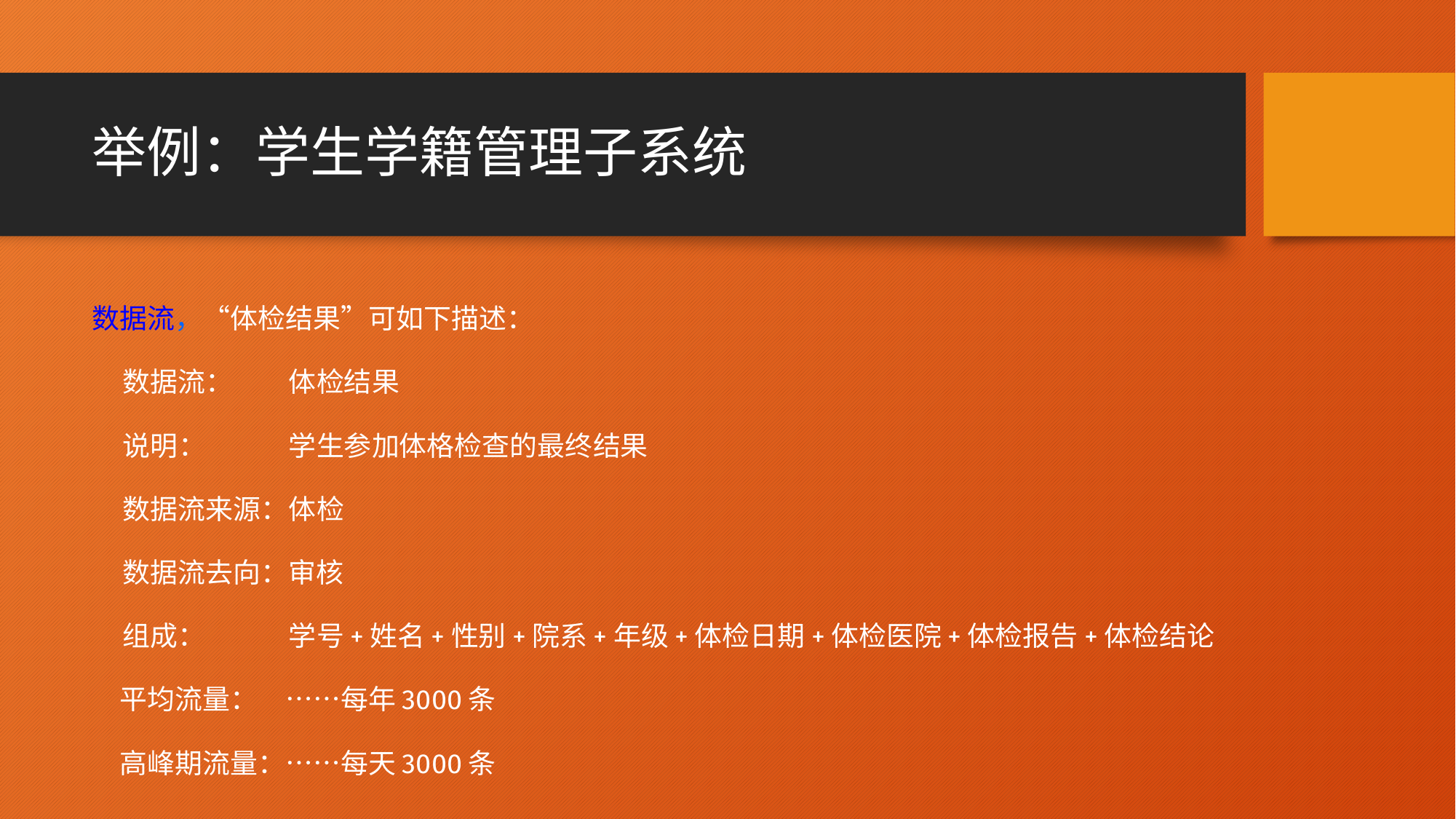

# 举例：学生学籍管理子系统
数据流，“体检结果”可如下描述：
    数据流：　　体检结果
    说明：　　　学生参加体格检查的最终结果
    数据流来源：体检
    数据流去向：审核
    组成：　　　学号+姓名+性别+院系+年级+体检日期+体检医院+体检报告+体检结论
　平均流量：　……每年3000条
　高峰期流量：……每天3000条